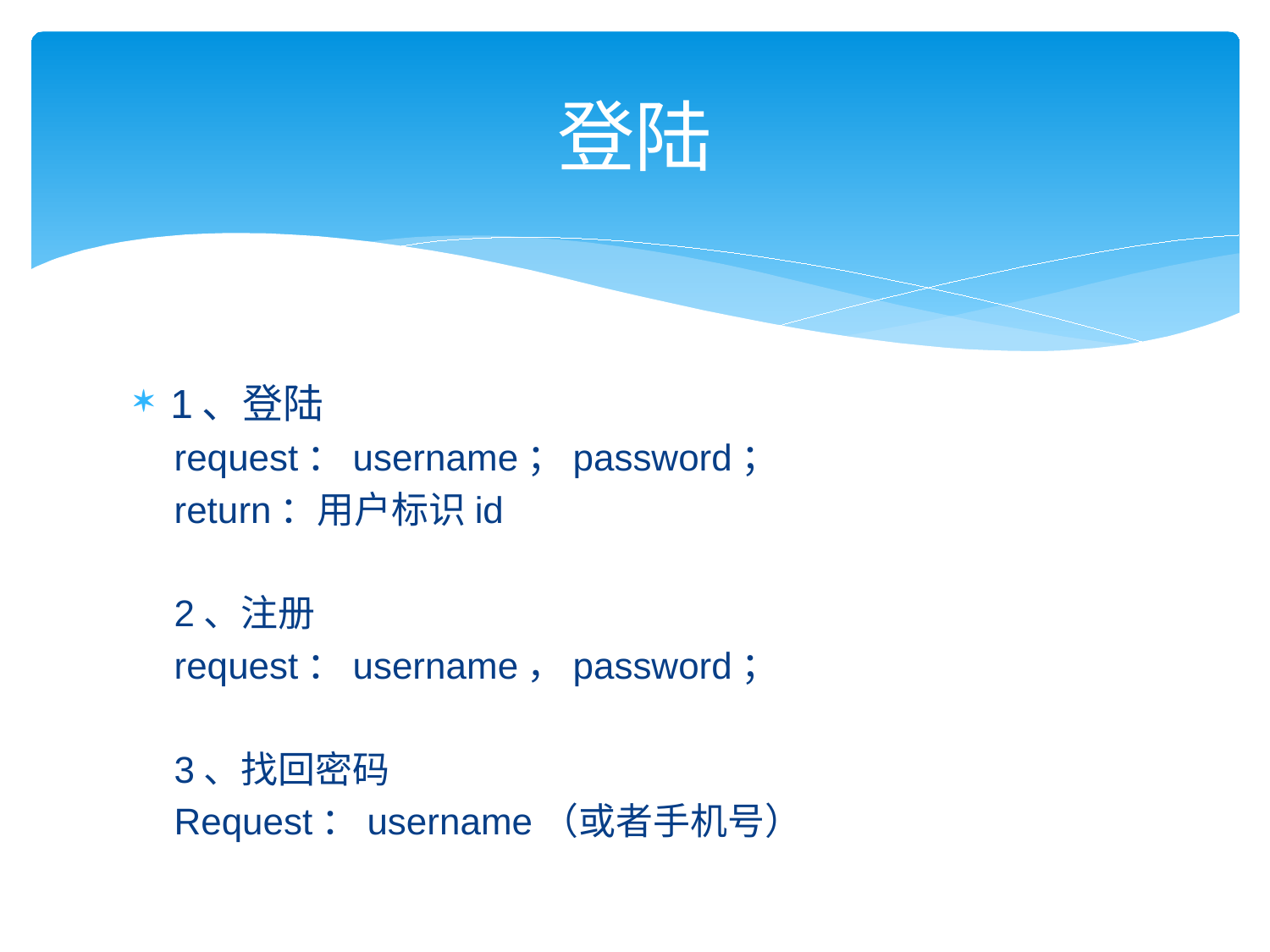

# 登陆
1、登陆
request：username；password；
return：用户标识id

2、注册
request：username，password；

3、找回密码
Request：username（或者手机号）